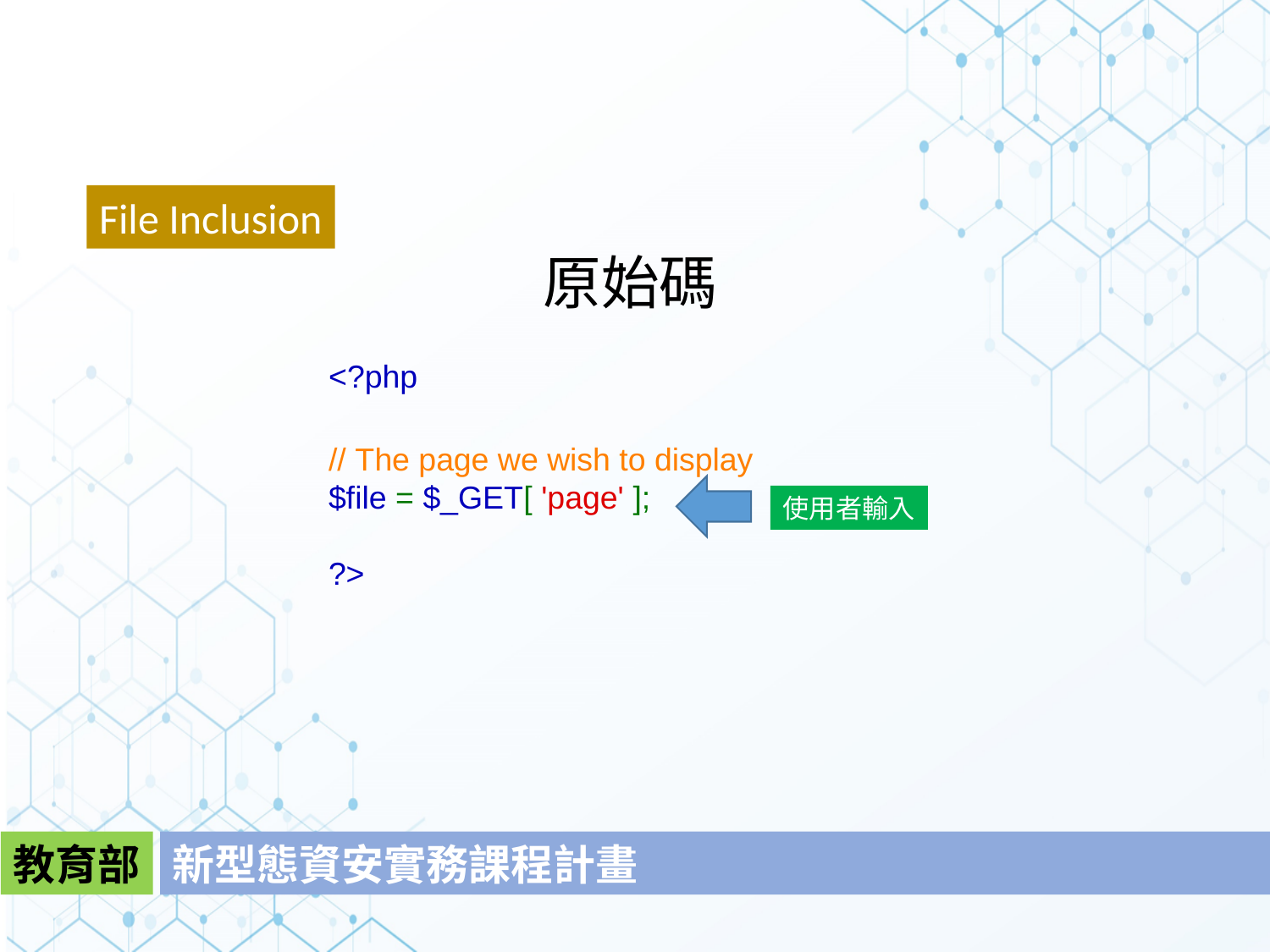

File Inclusion
原始碼
﻿<?php
// The page we wish to display
$file = $_GET[ 'page' ];
?>

使用者輸入
教育部
新型態資安實務課程計畫